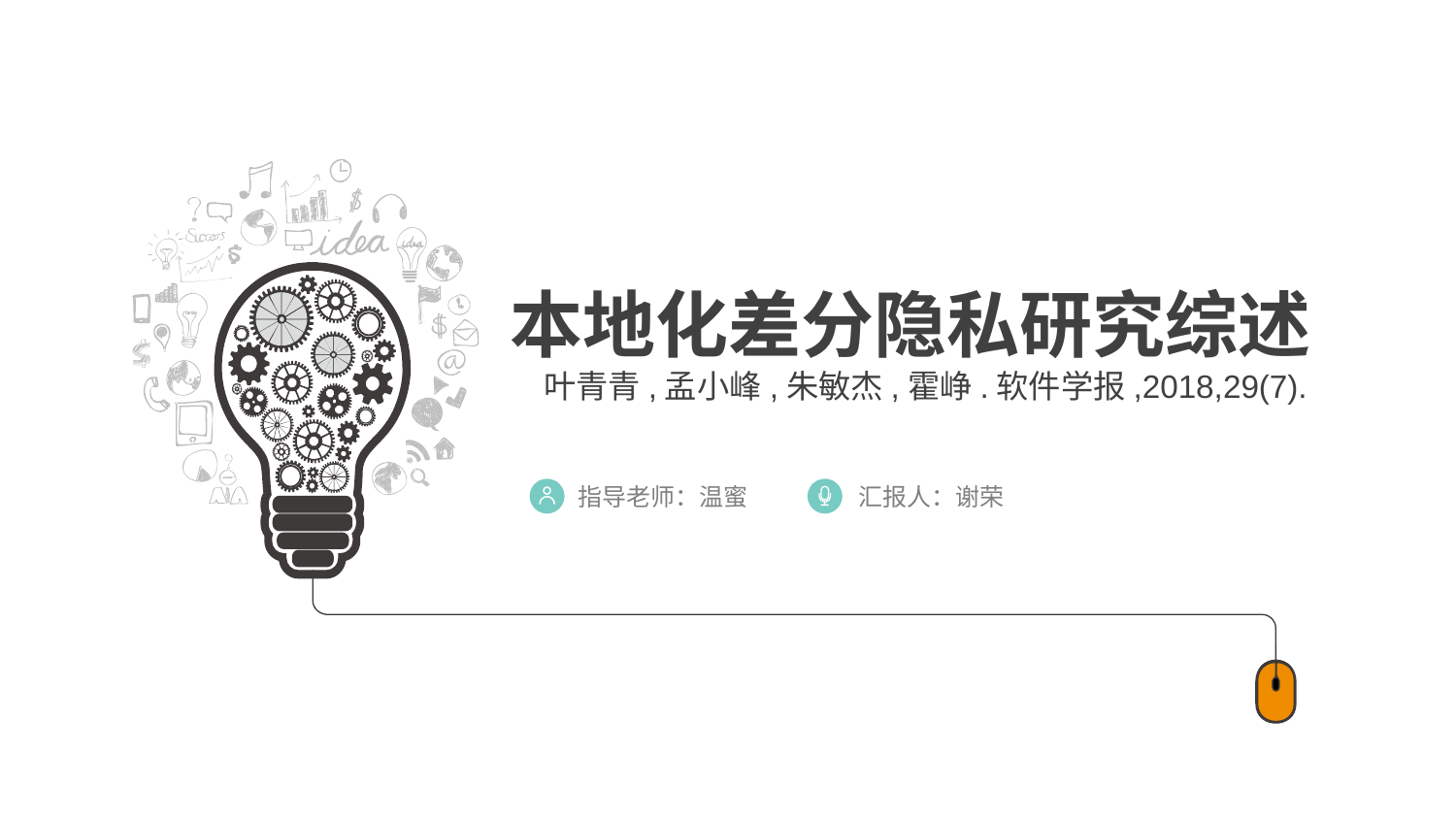

本地化差分隐私研究综述
叶青青,孟小峰,朱敏杰,霍峥.软件学报,2018,29(7).
指导老师：温蜜
汇报人：谢荣